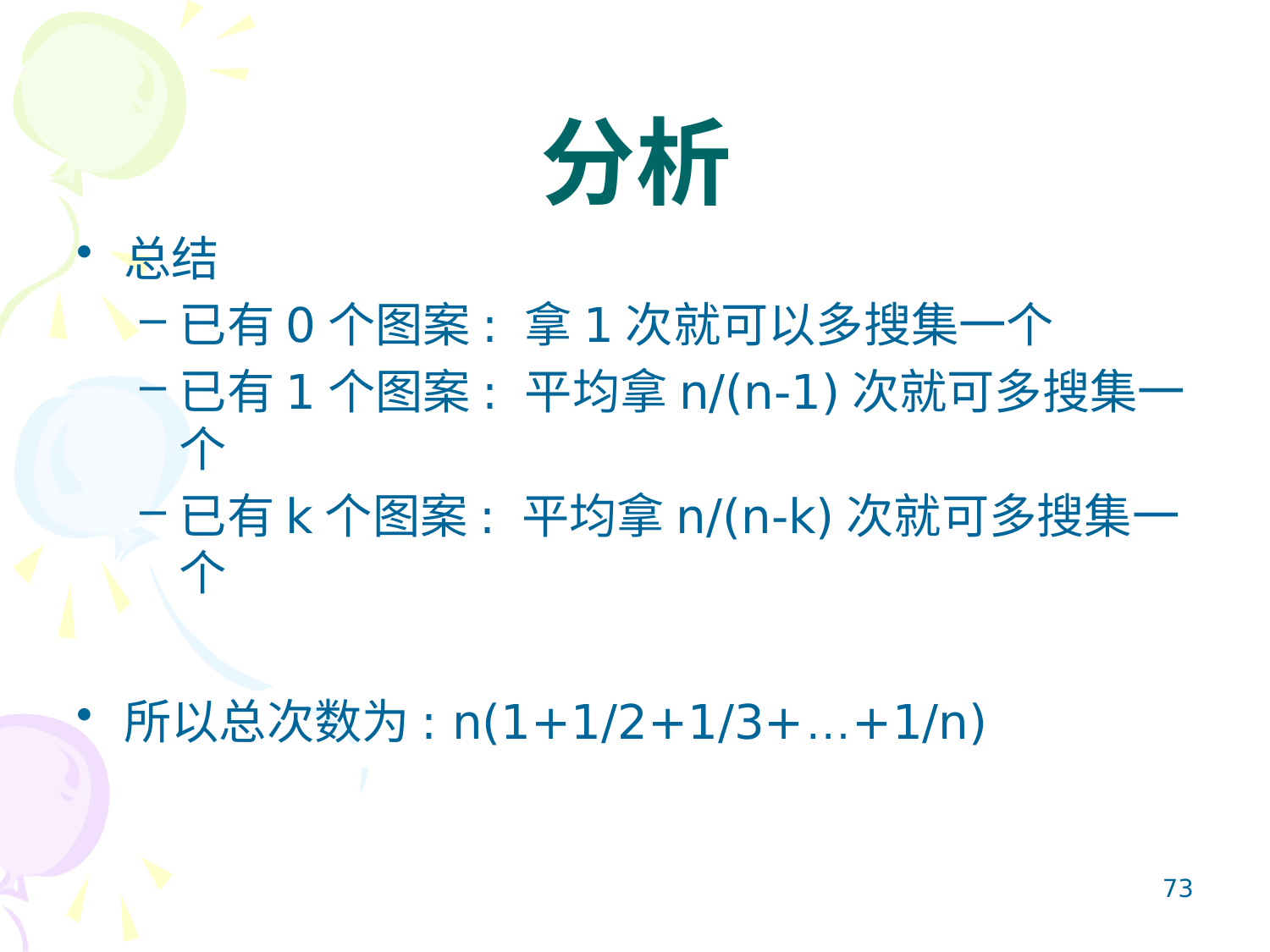

# 分析
总结
已有0个图案: 拿1次就可以多搜集一个
已有1个图案: 平均拿n/(n-1)次就可多搜集一个
已有k个图案: 平均拿n/(n-k)次就可多搜集一个

所以总次数为: n(1+1/2+1/3+…+1/n)

73